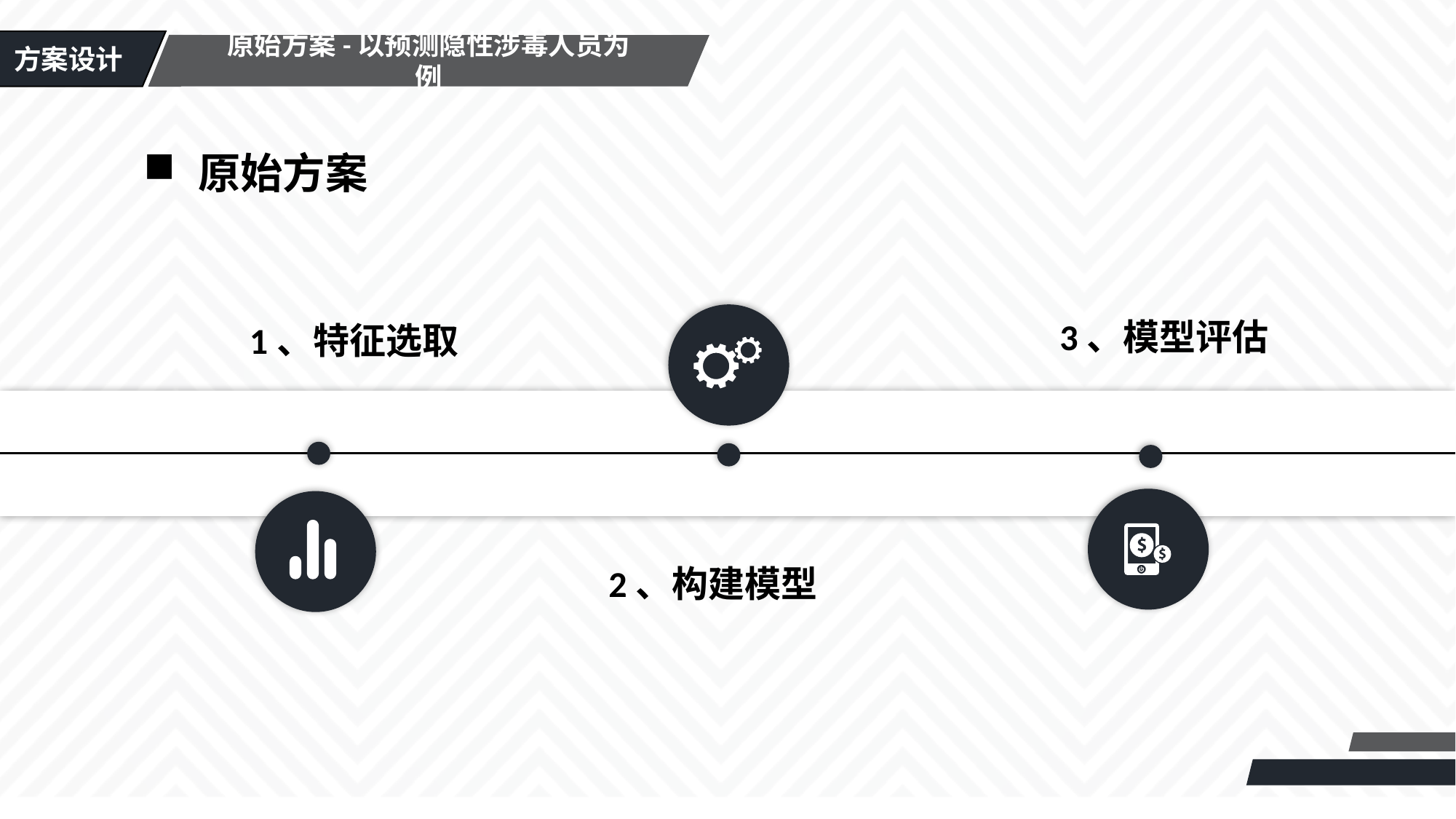

方案设计
原始方案-以预测隐性涉毒人员为例
原始方案

3、模型评估
1、特征选取

2、构建模型